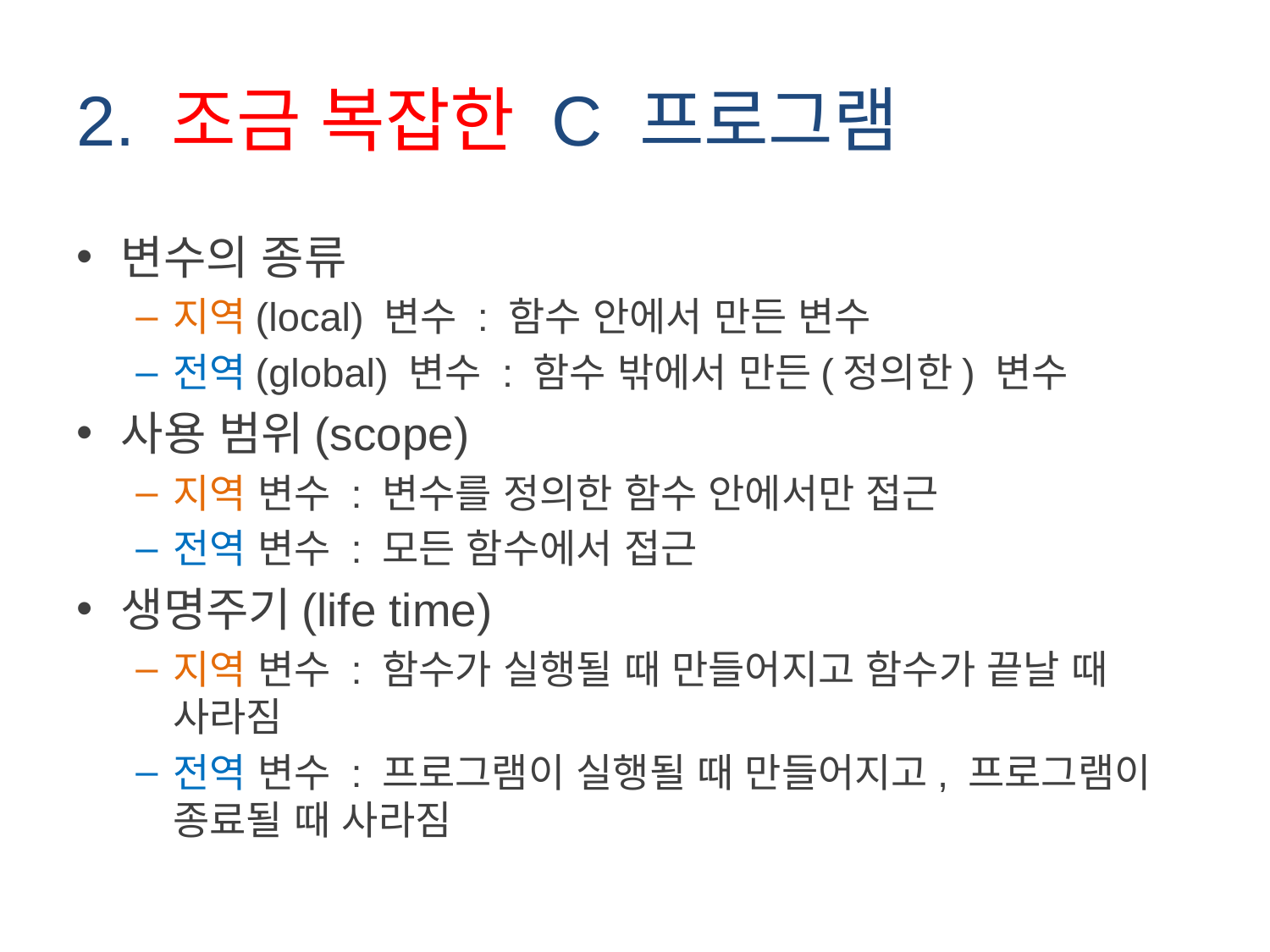

# 2. 조금 복잡한 C 프로그램
변수의 종류
지역(local) 변수 : 함수 안에서 만든 변수
전역(global) 변수 : 함수 밖에서 만든(정의한) 변수
사용 범위(scope)
지역 변수 : 변수를 정의한 함수 안에서만 접근
전역 변수 : 모든 함수에서 접근
생명주기(life time)
지역 변수 : 함수가 실행될 때 만들어지고 함수가 끝날 때 사라짐
전역 변수 : 프로그램이 실행될 때 만들어지고, 프로그램이 종료될 때 사라짐